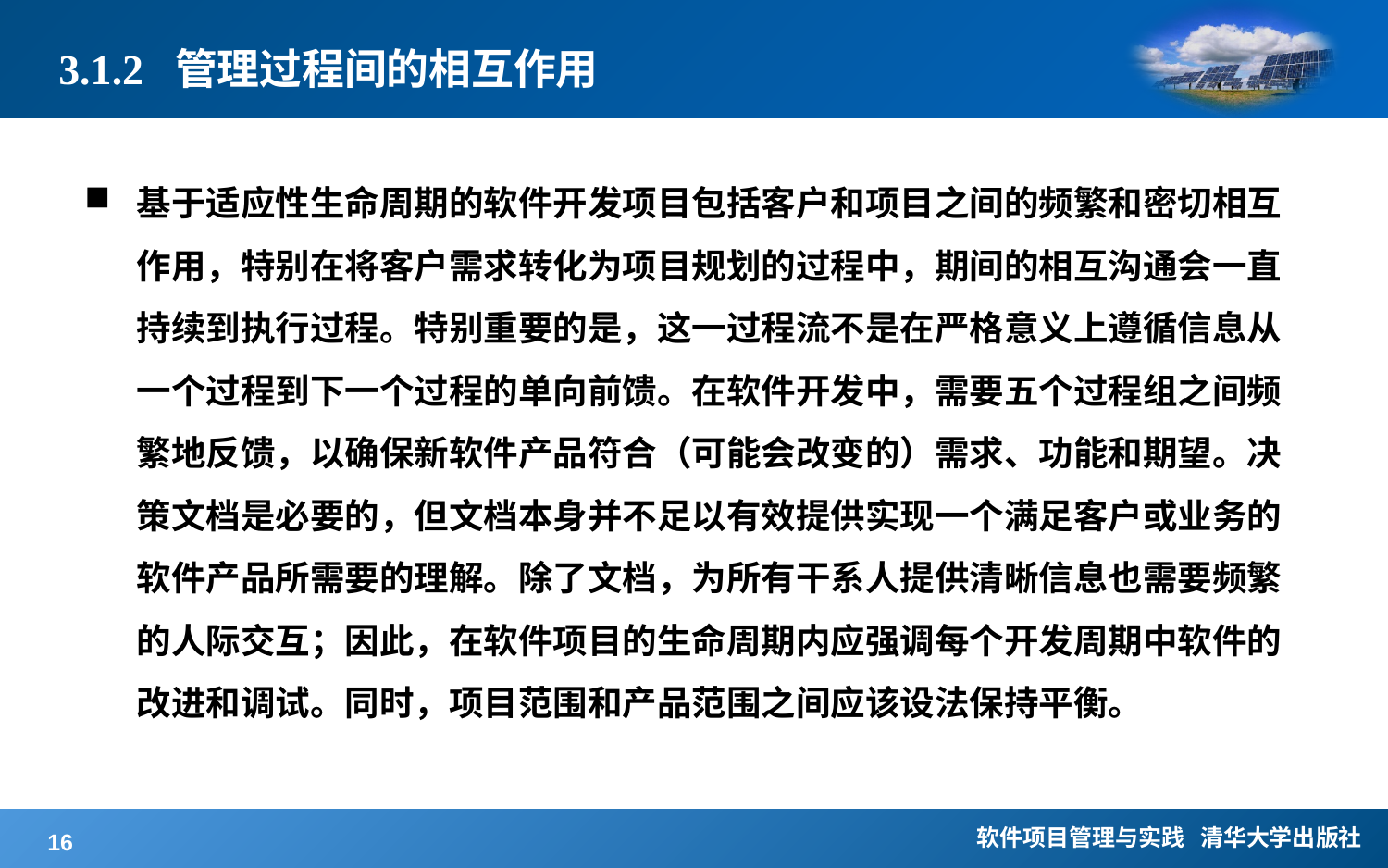

# 3.1.2  管理过程间的相互作用
基于适应性生命周期的软件开发项目包括客户和项目之间的频繁和密切相互作用，特别在将客户需求转化为项目规划的过程中，期间的相互沟通会一直持续到执行过程。特别重要的是，这一过程流不是在严格意义上遵循信息从一个过程到下一个过程的单向前馈。在软件开发中，需要五个过程组之间频繁地反馈，以确保新软件产品符合（可能会改变的）需求、功能和期望。决策文档是必要的，但文档本身并不足以有效提供实现一个满足客户或业务的软件产品所需要的理解。除了文档，为所有干系人提供清晰信息也需要频繁的人际交互；因此，在软件项目的生命周期内应强调每个开发周期中软件的改进和调试。同时，项目范围和产品范围之间应该设法保持平衡。